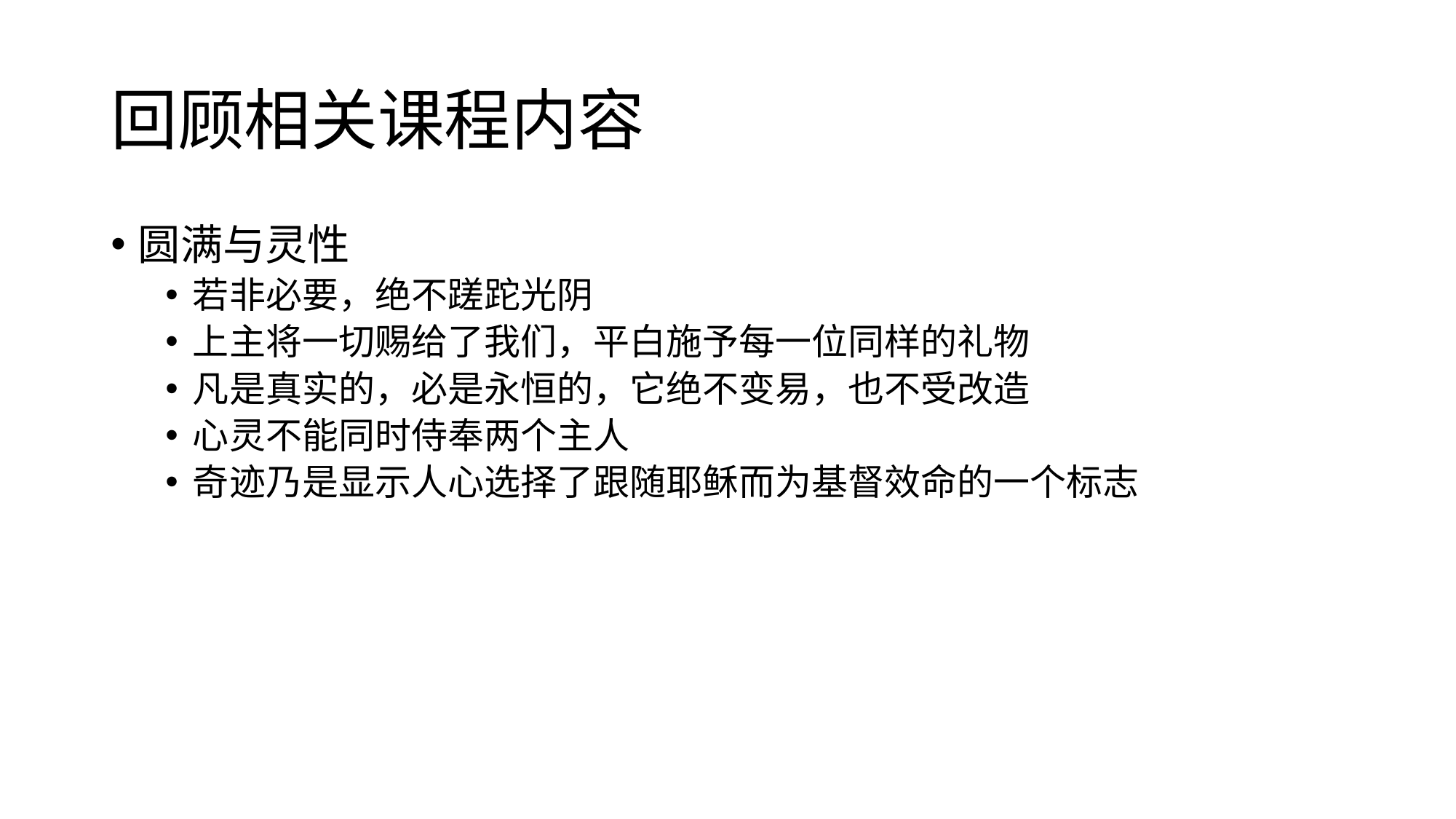

# 回顾相关课程内容
圆满与灵性
若非必要，绝不蹉跎光阴
上主将一切赐给了我们，平白施予每一位同样的礼物
凡是真实的，必是永恒的，它绝不变易，也不受改造
心灵不能同时侍奉两个主人
奇迹乃是显示人心选择了跟随耶稣而为基督效命的一个标志